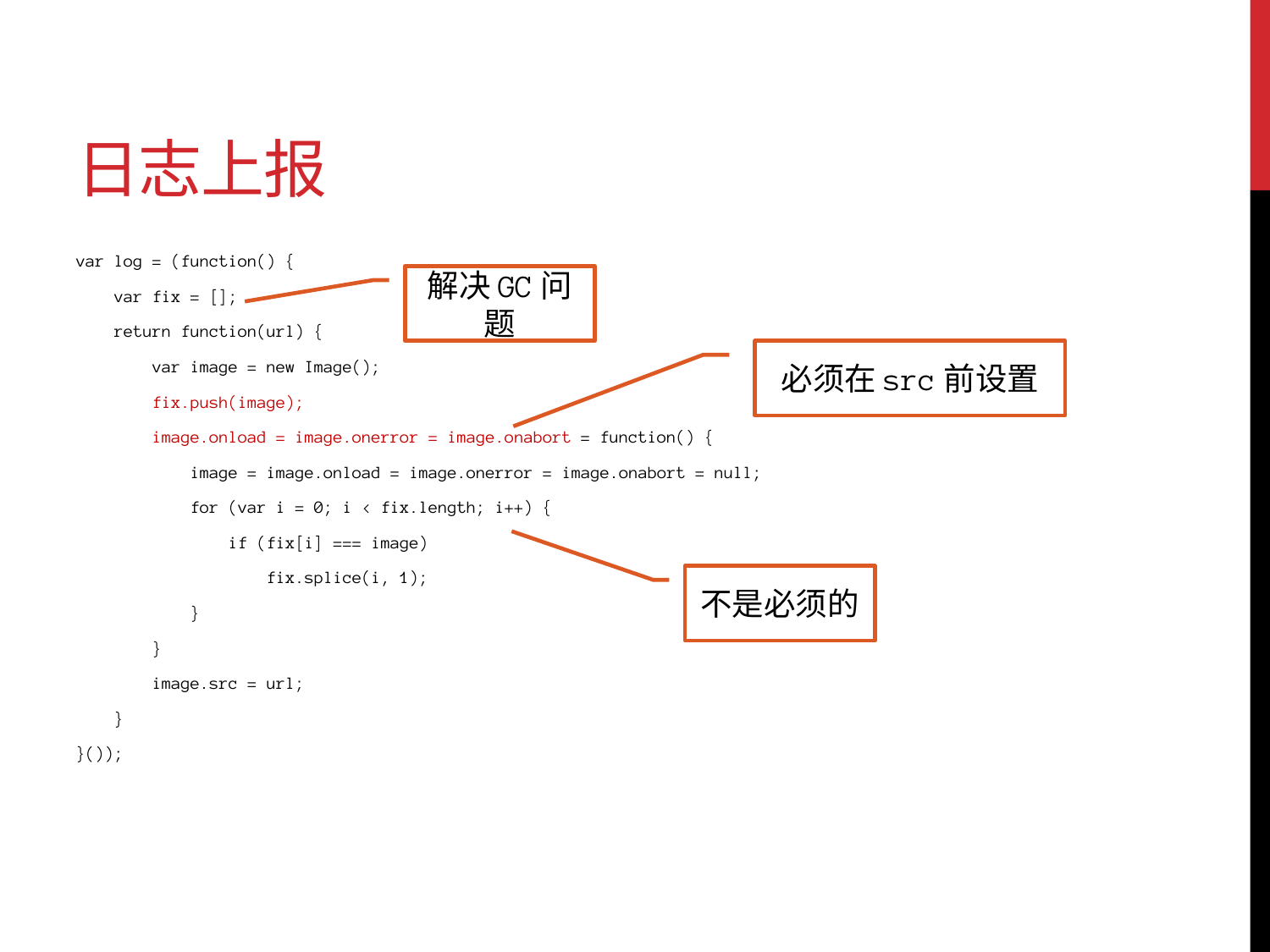

# 日志上报
var log = (function() {
    var fix = [];
    return function(url) {
        var image = new Image();
        fix.push(image);
        image.onload = image.onerror = image.onabort = function() {
            image = image.onload = image.onerror = image.onabort = null;
            for (var i = 0; i < fix.length; i++) {
                if (fix[i] === image)
                    fix.splice(i, 1);
            }
        }
        image.src = url;
    }
}());
解决GC问题
必须在src前设置
不是必须的